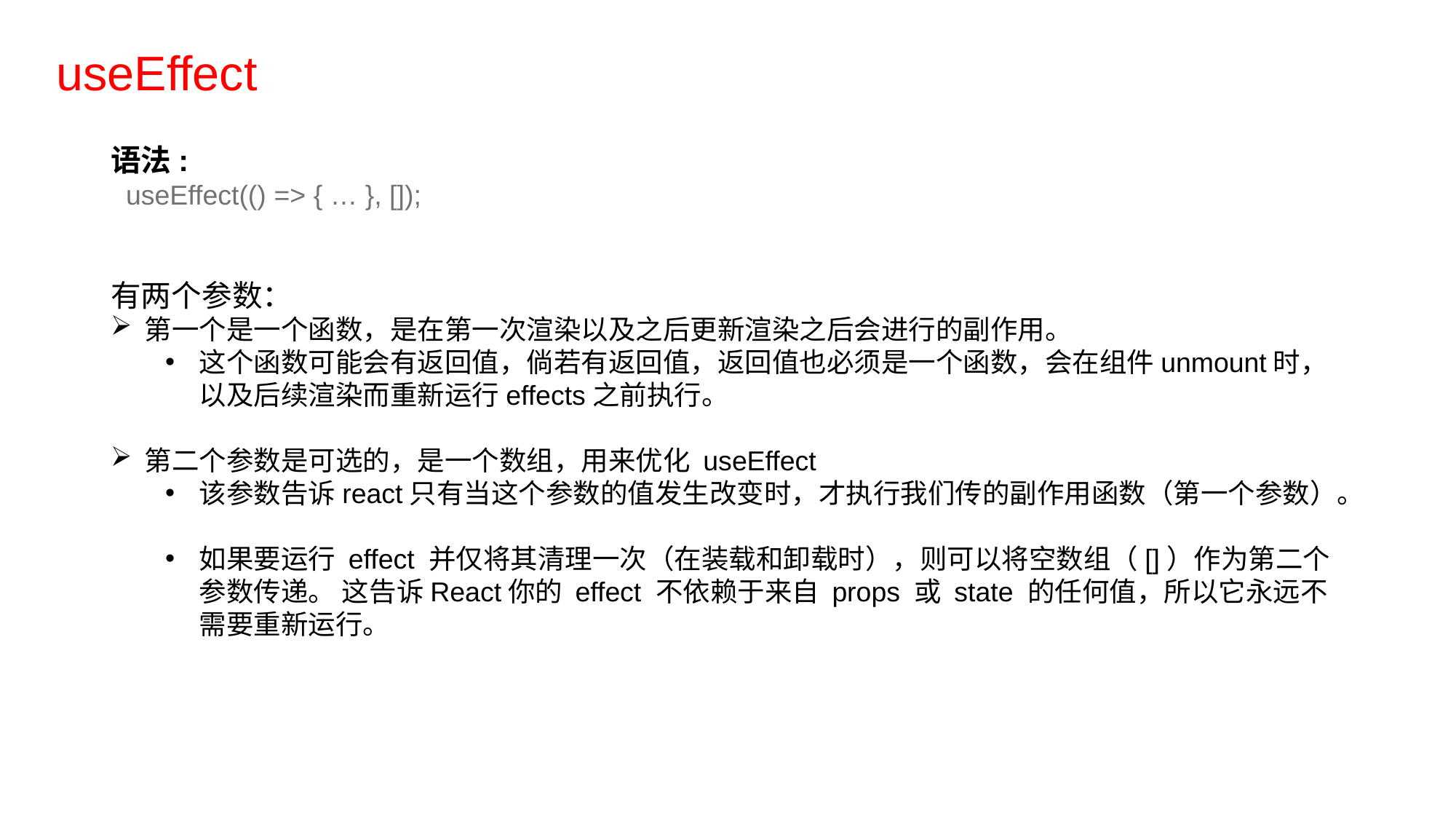

useEffect
语法:
  useEffect(() => { … }, []);

有两个参数：
第一个是一个函数，是在第一次渲染以及之后更新渲染之后会进行的副作用。
这个函数可能会有返回值，倘若有返回值，返回值也必须是一个函数，会在组件unmount时，以及后续渲染而重新运行effects之前执行。

第二个参数是可选的，是一个数组，用来优化 useEffect
该参数告诉react只有当这个参数的值发生改变时，才执行我们传的副作用函数（第一个参数）。

如果要运行 effect 并仅将其清理一次（在装载和卸载时），则可以将空数组（[]）作为第二个参数传递。 这告诉React你的 effect 不依赖于来自 props 或 state 的任何值，所以它永远不需要重新运行。